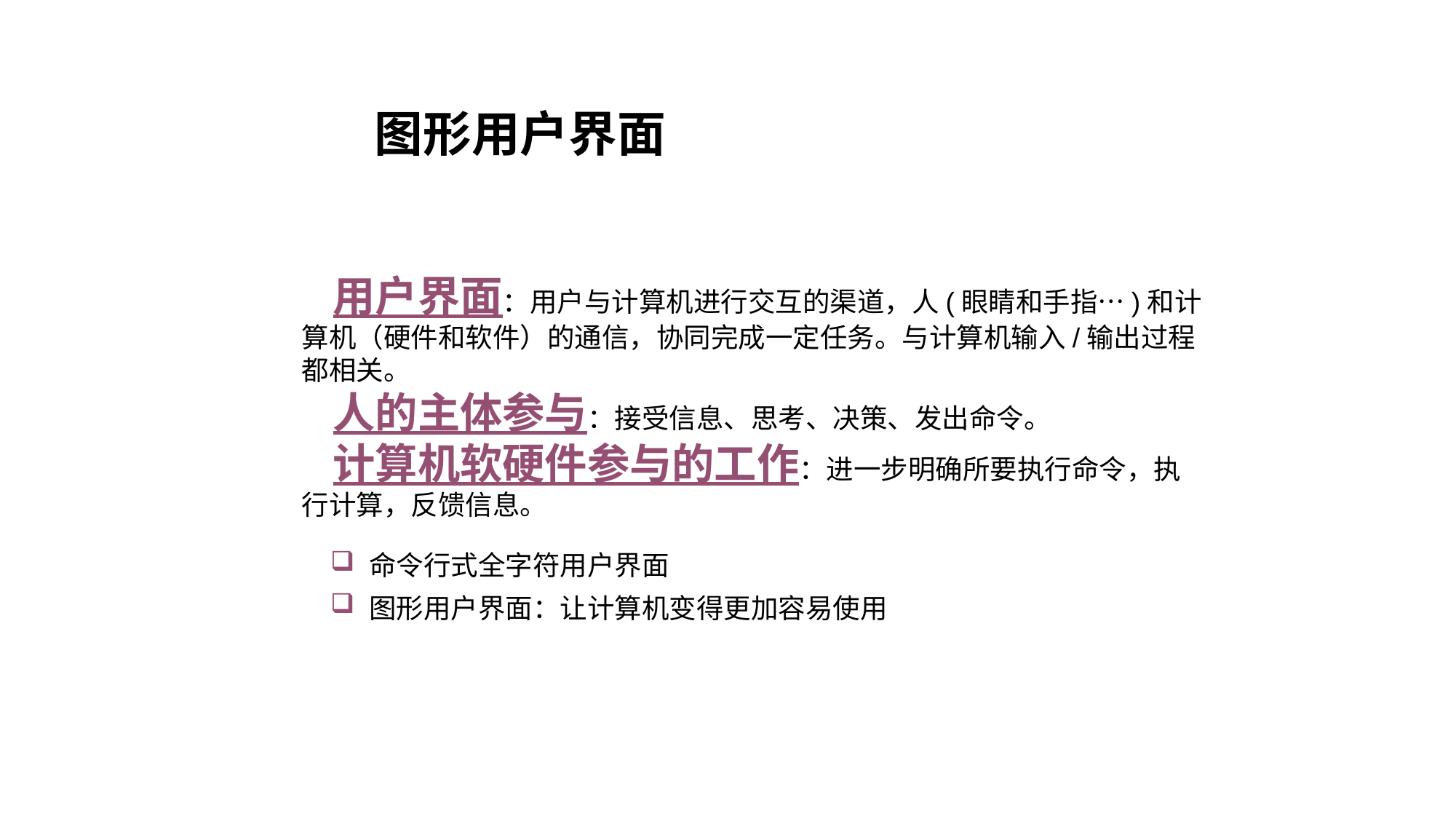

图形用户界面
    用户界面：用户与计算机进行交互的渠道，人(眼睛和手指…)和计算机（硬件和软件）的通信，协同完成一定任务。与计算机输入/输出过程都相关。
    人的主体参与：接受信息、思考、决策、发出命令。
    计算机软硬件参与的工作：进一步明确所要执行命令，执行计算，反馈信息。

 命令行式全字符用户界面
 图形用户界面：让计算机变得更加容易使用